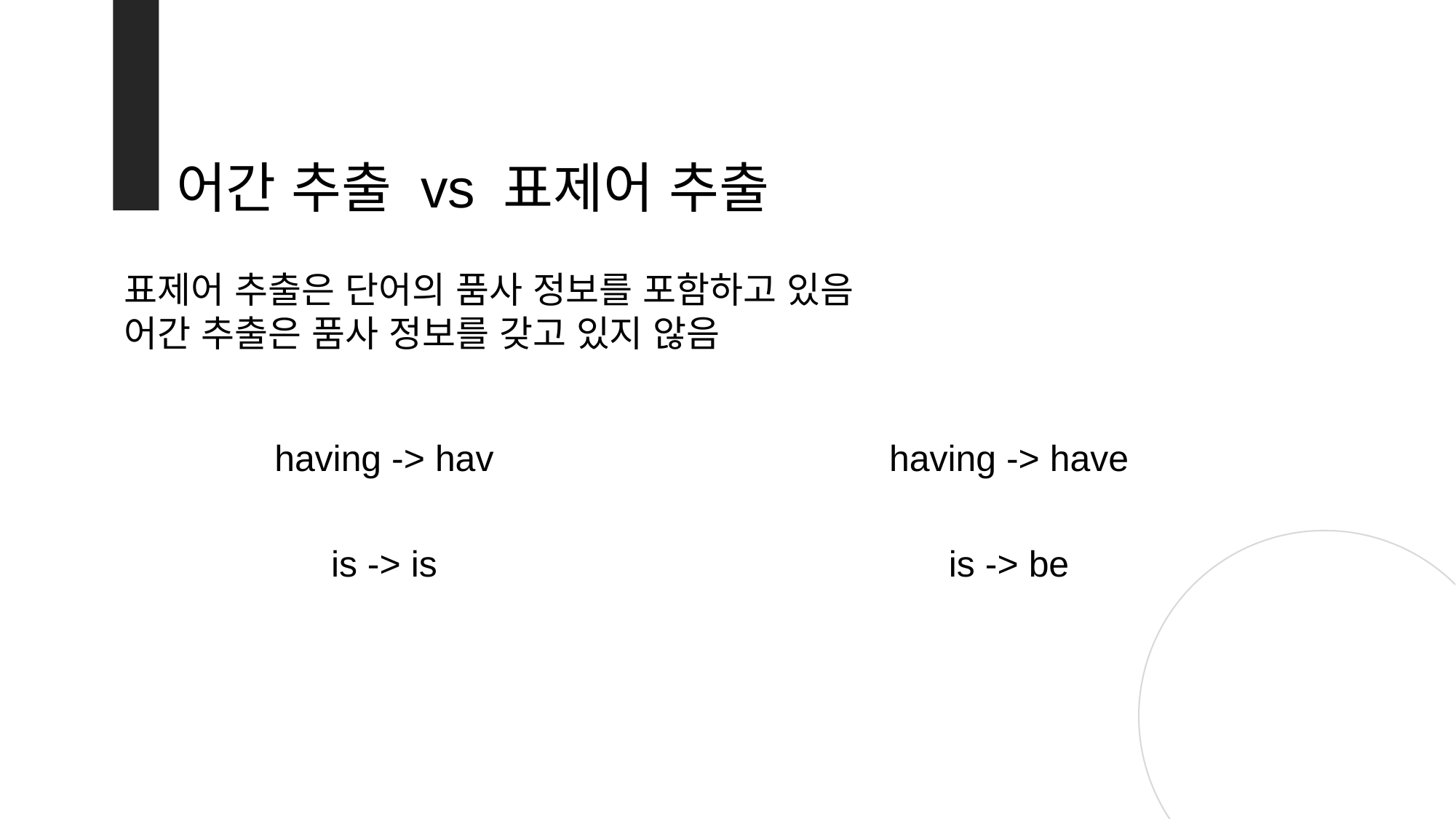

어간 추출 vs 표제어 추출
표제어 추출은 단어의 품사 정보를 포함하고 있음
어간 추출은 품사 정보를 갖고 있지 않음
having -> hav
having -> have
is -> is
is -> be